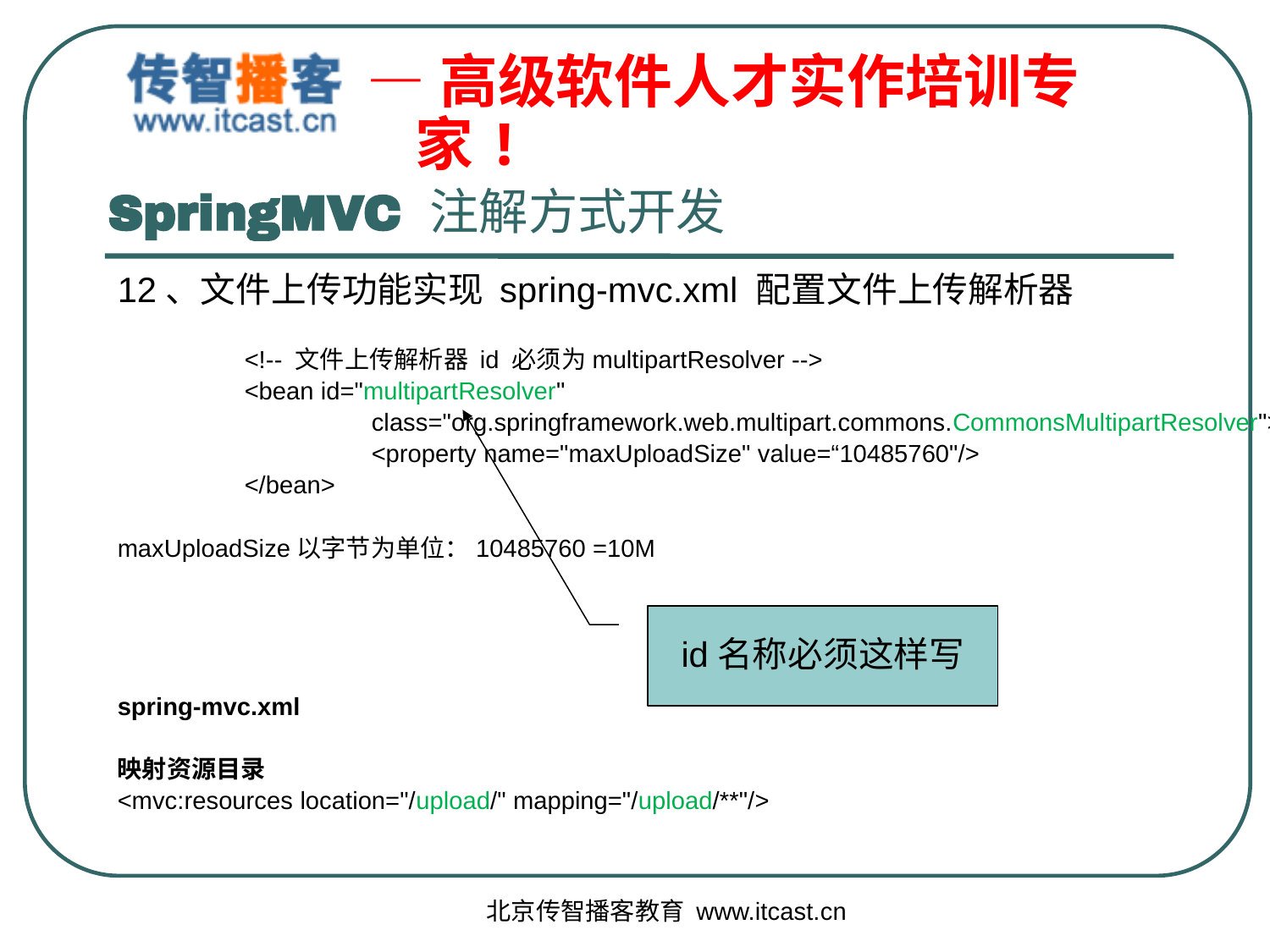

# SpringMVC 注解方式开发
12、文件上传功能实现 spring-mvc.xml 配置文件上传解析器

	<!-- 文件上传解析器 id 必须为multipartResolver -->
	<bean id="multipartResolver"
		class="org.springframework.web.multipart.commons.CommonsMultipartResolver">
		<property name="maxUploadSize" value=“10485760"/>
	</bean>

maxUploadSize以字节为单位：10485760 =10M

spring-mvc.xml

映射资源目录
<mvc:resources location="/upload/" mapping="/upload/**"/>
id名称必须这样写
北京传智播客教育 www.itcast.cn